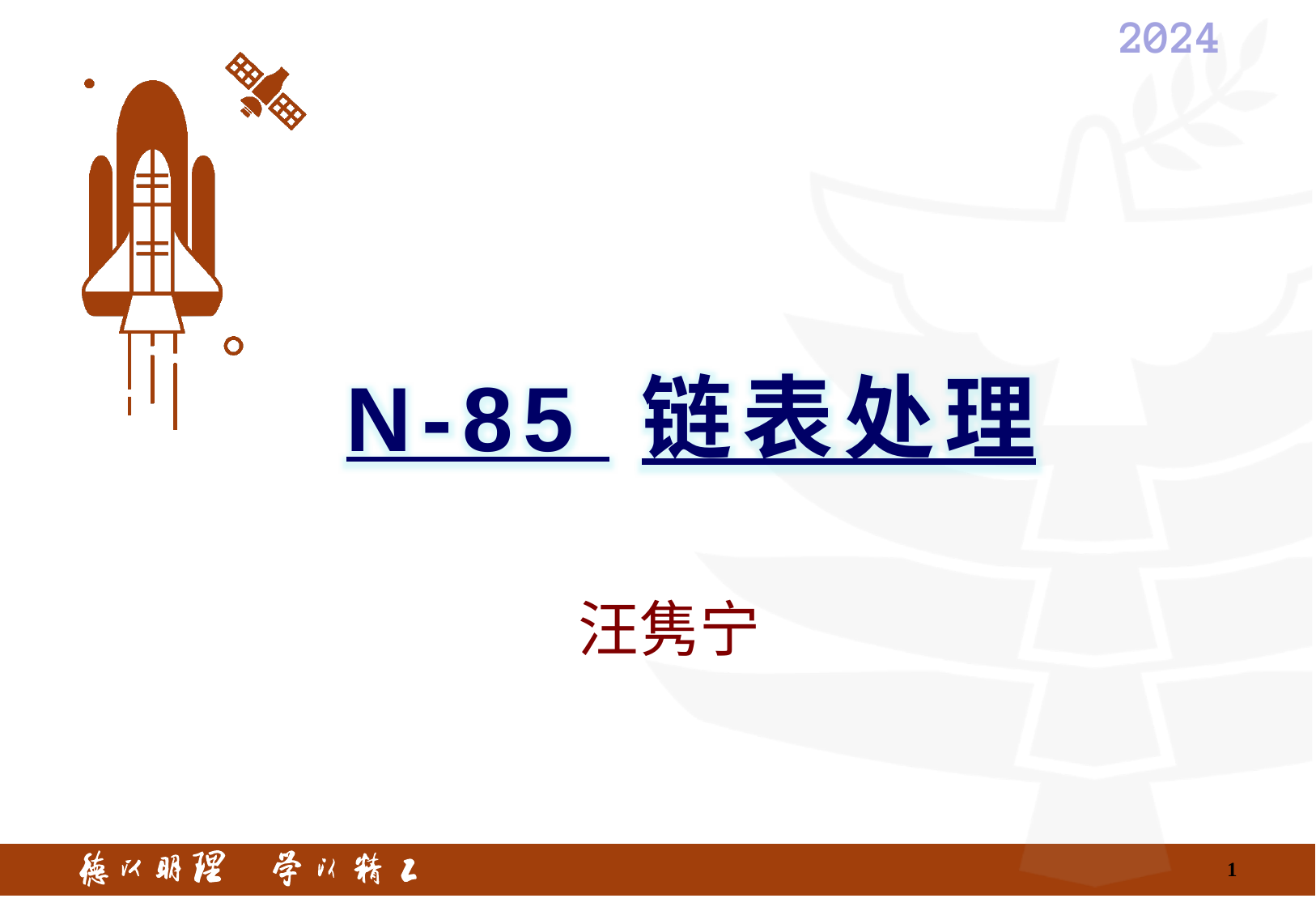

Fall 2017
2024
N-85 链表处理

汪隽宁

1